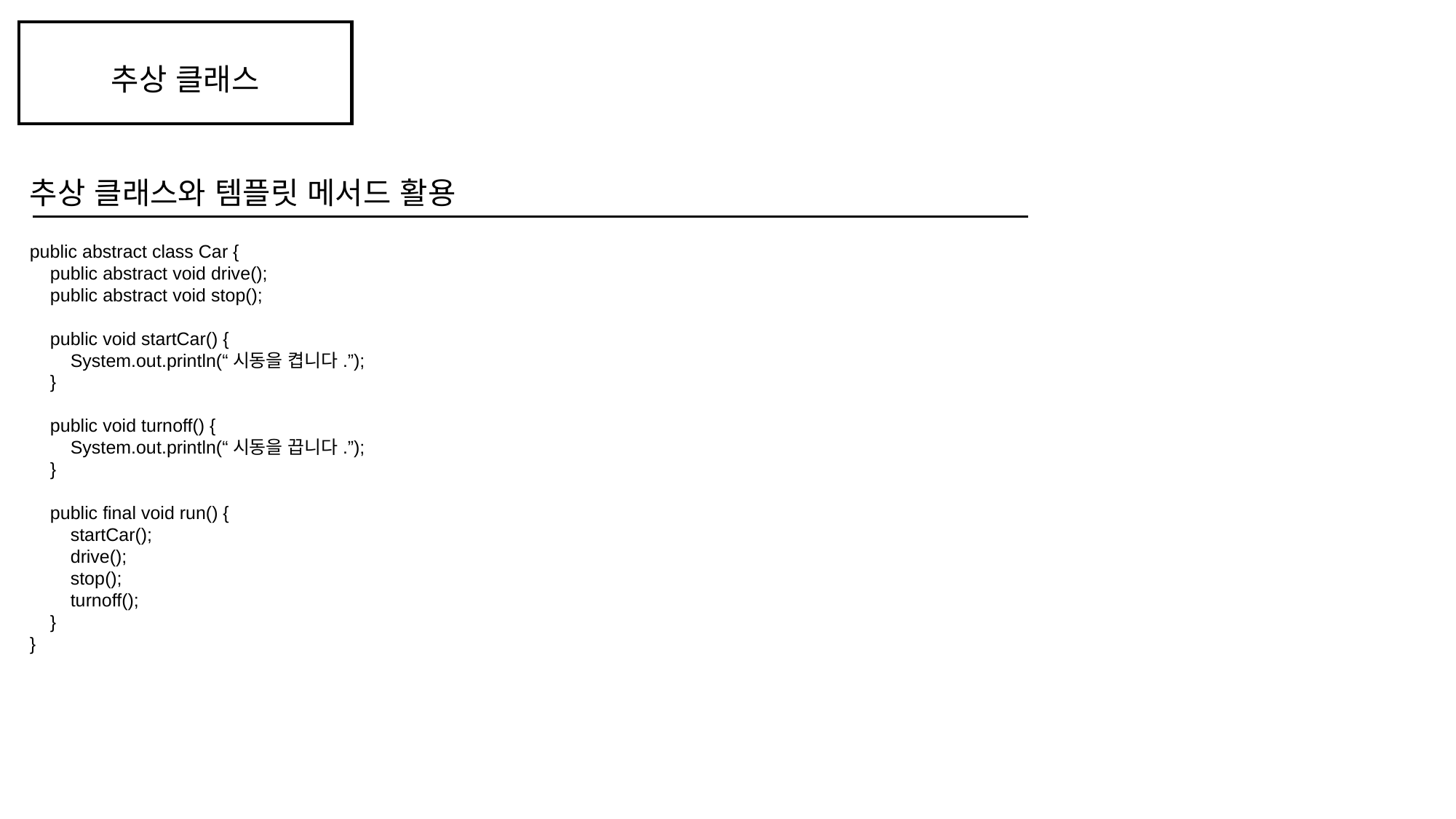

추상 클래스
추상 클래스와 템플릿 메서드 활용
public abstract class Car {
    public abstract void drive();
    public abstract void stop();

    public void startCar() {
        System.out.println(“시동을 켭니다.”);
    }

    public void turnoff() {
        System.out.println(“시동을 끕니다.”);
    }

    public final void run() {
        startCar();
        drive();
        stop();
        turnoff();
    }
}